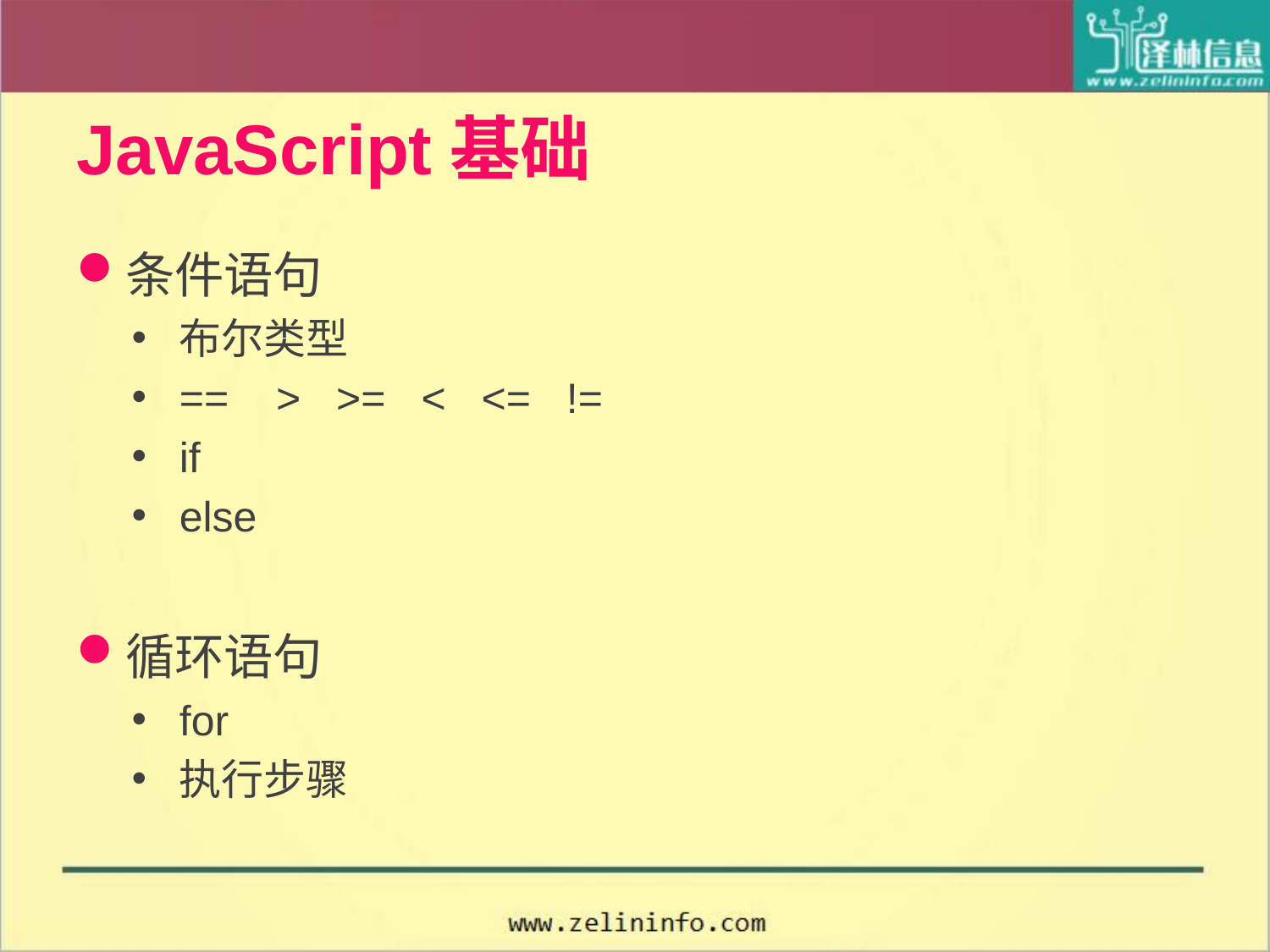

# JavaScript基础
条件语句
布尔类型
==    >   >=   <   <=   !=
if
else

循环语句
for
执行步骤